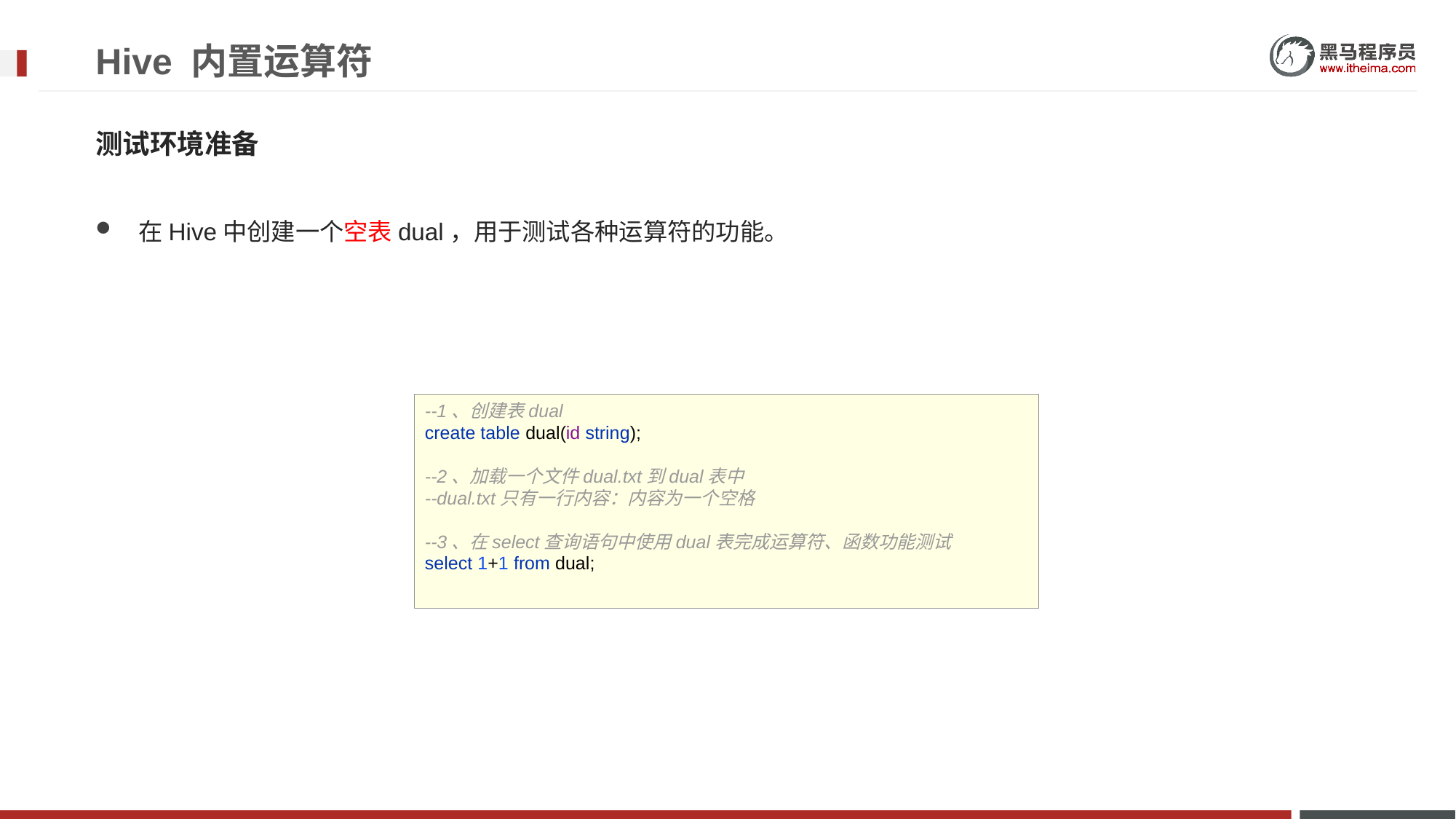

# Hive 内置运算符
测试环境准备
在Hive中创建一个空表dual，用于测试各种运算符的功能。
--1、创建表dual
create table dual(id string);
--2、加载一个文件dual.txt到dual表中
--dual.txt只有一行内容：内容为一个空格
--3、在select查询语句中使用dual表完成运算符、函数功能测试
select 1+1 from dual;